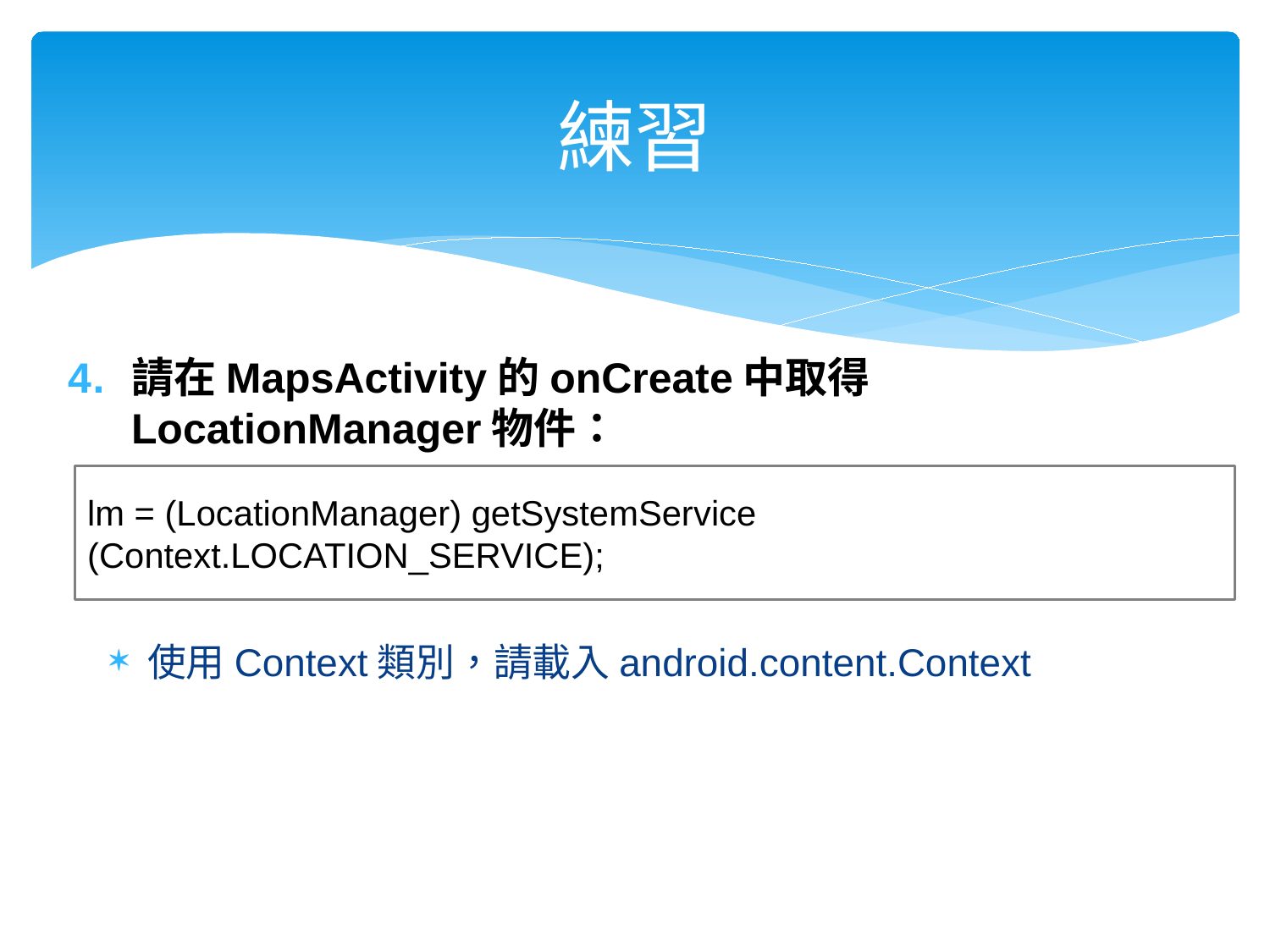

# 練習
請在MapsActivity的onCreate中取得LocationManager物件：

使用Context類別，請載入android.content.Context

lm = (LocationManager) getSystemService (Context.LOCATION_SERVICE);